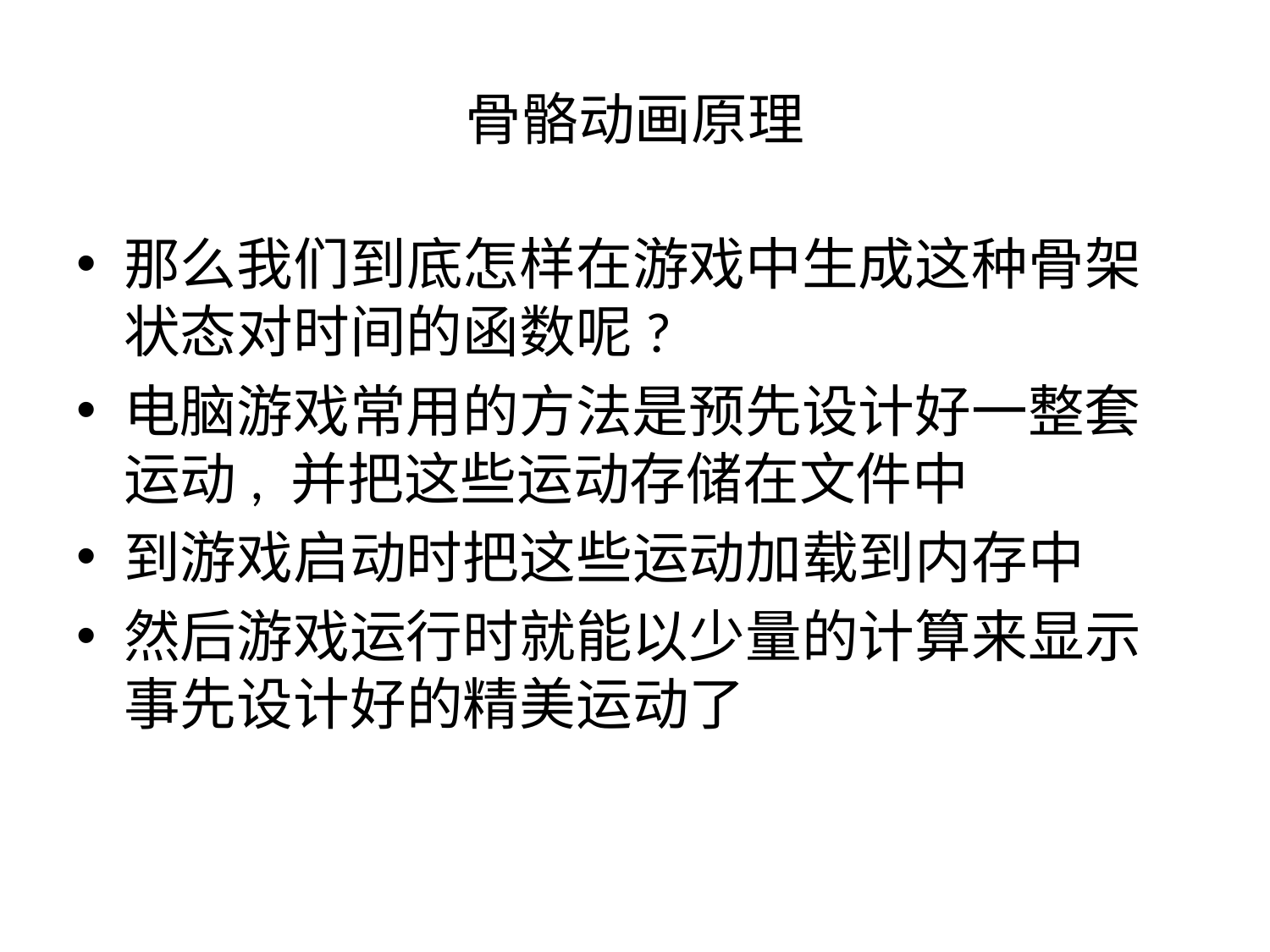

# 骨骼动画原理
那么我们到底怎样在游戏中生成这种骨架状态对时间的函数呢?
电脑游戏常用的方法是预先设计好一整套运动, 并把这些运动存储在文件中
到游戏启动时把这些运动加载到内存中
然后游戏运行时就能以少量的计算来显示事先设计好的精美运动了